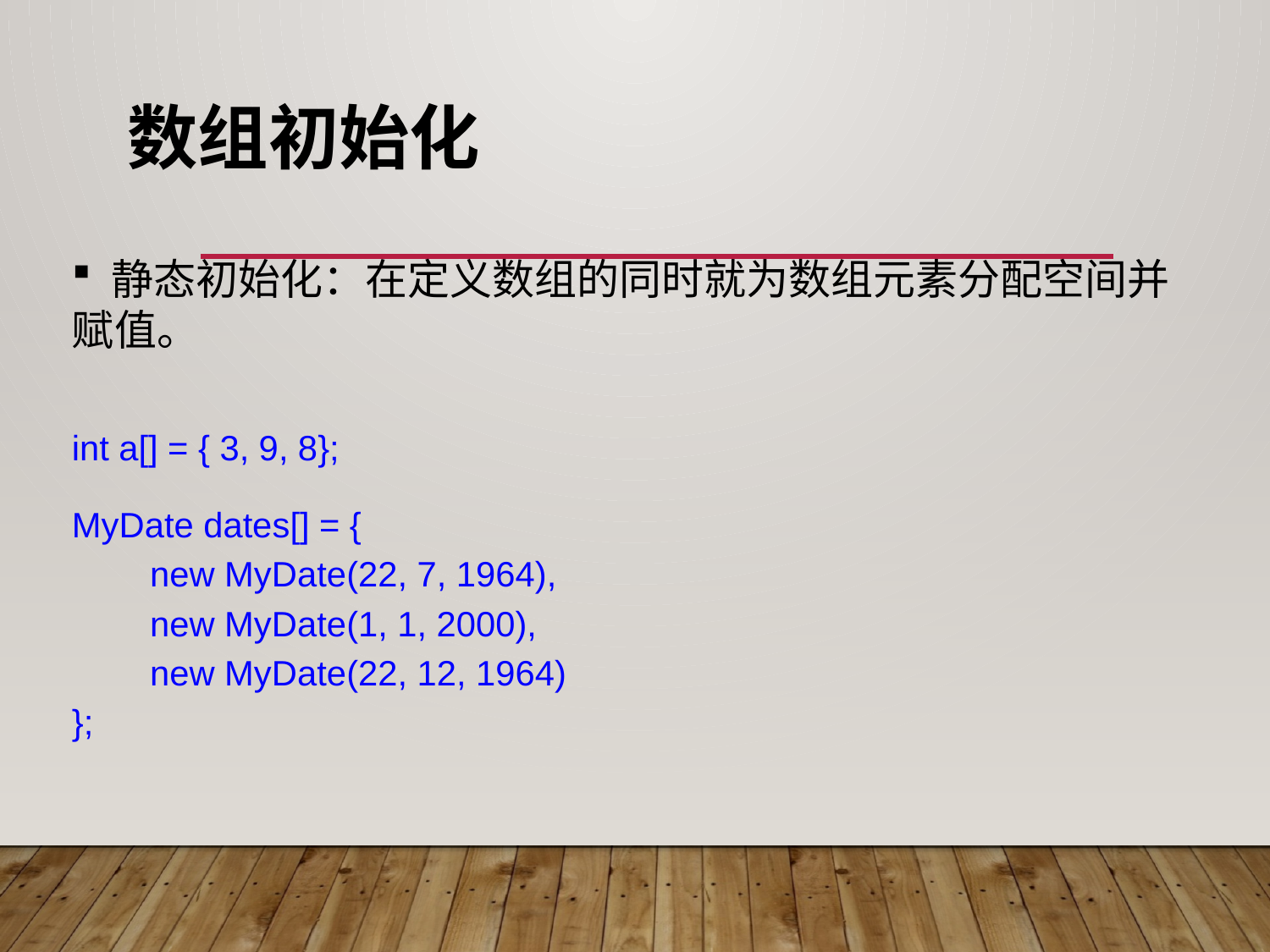

# 数组初始化
 静态初始化：在定义数组的同时就为数组元素分配空间并赋值。
int a[] = { 3, 9, 8};

MyDate dates[] = {
        new MyDate(22, 7, 1964),
        new MyDate(1, 1, 2000),
        new MyDate(22, 12, 1964)
};